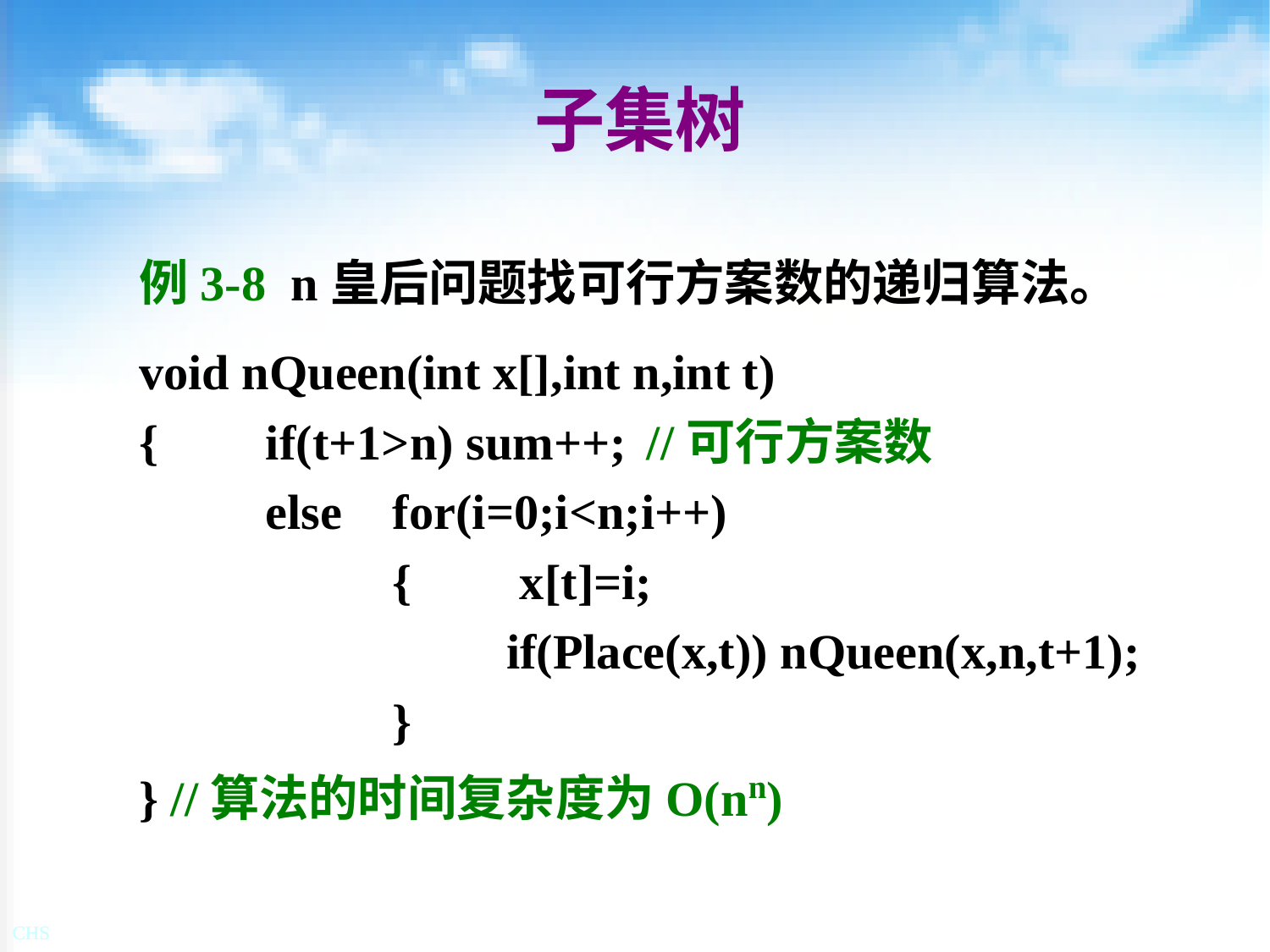

# 子集树
例3-8  n皇后问题找可行方案数的递归算法。
void nQueen(int x[],int n,int t)
{	if(t+1>n) sum++;	//可行方案数
	else	for(i=0;i<n;i++)
		{	x[t]=i;
		if(Place(x,t)) nQueen(x,n,t+1);
		}
} //算法的时间复杂度为O(nn)
166